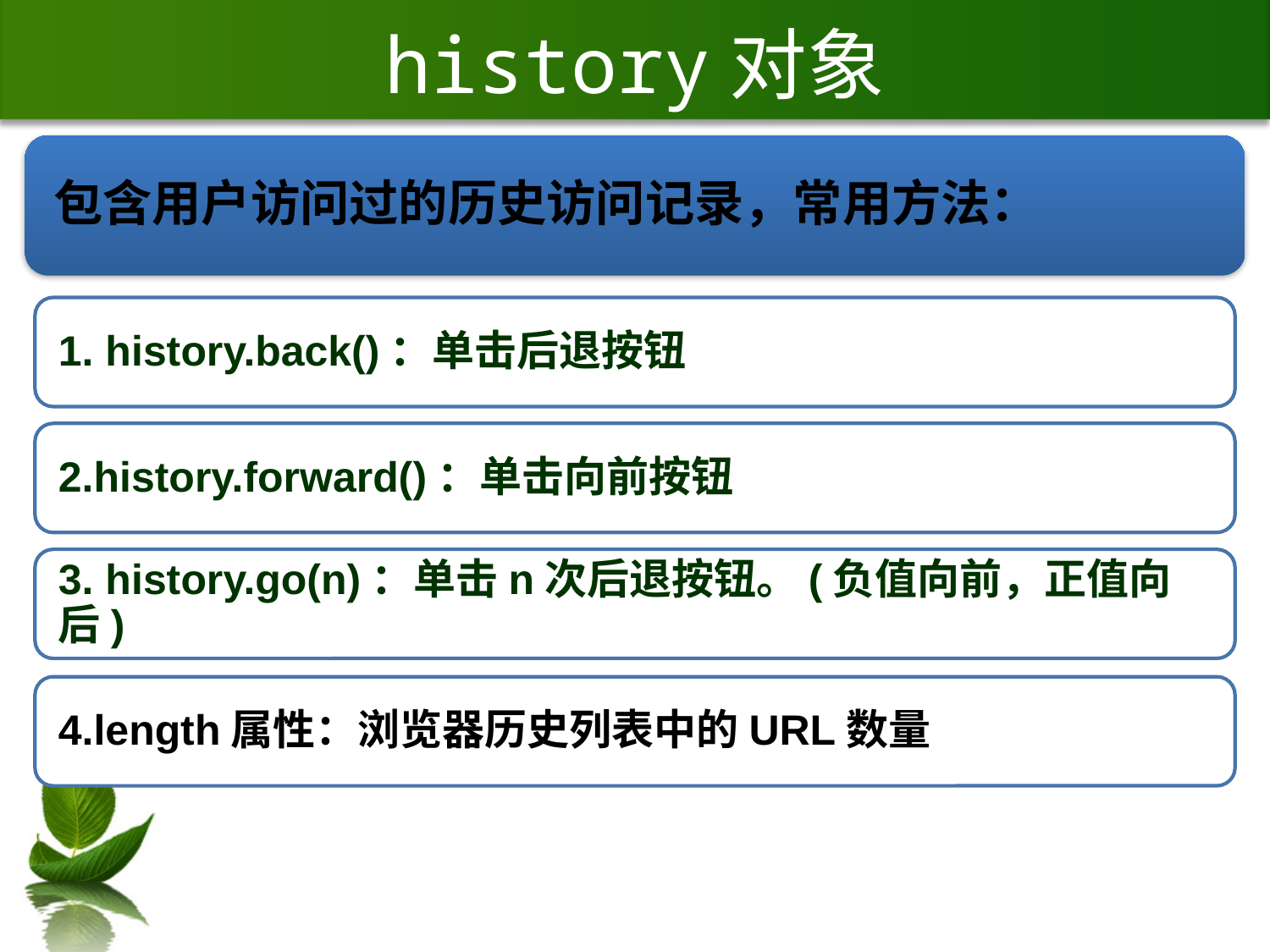

# history对象
包含用户访问过的历史访问记录，常用方法：
1. history.back()：单击后退按钮
2.history.forward()：单击向前按钮
3. history.go(n)：单击n次后退按钮。(负值向前，正值向后)
4.length属性：浏览器历史列表中的URL数量